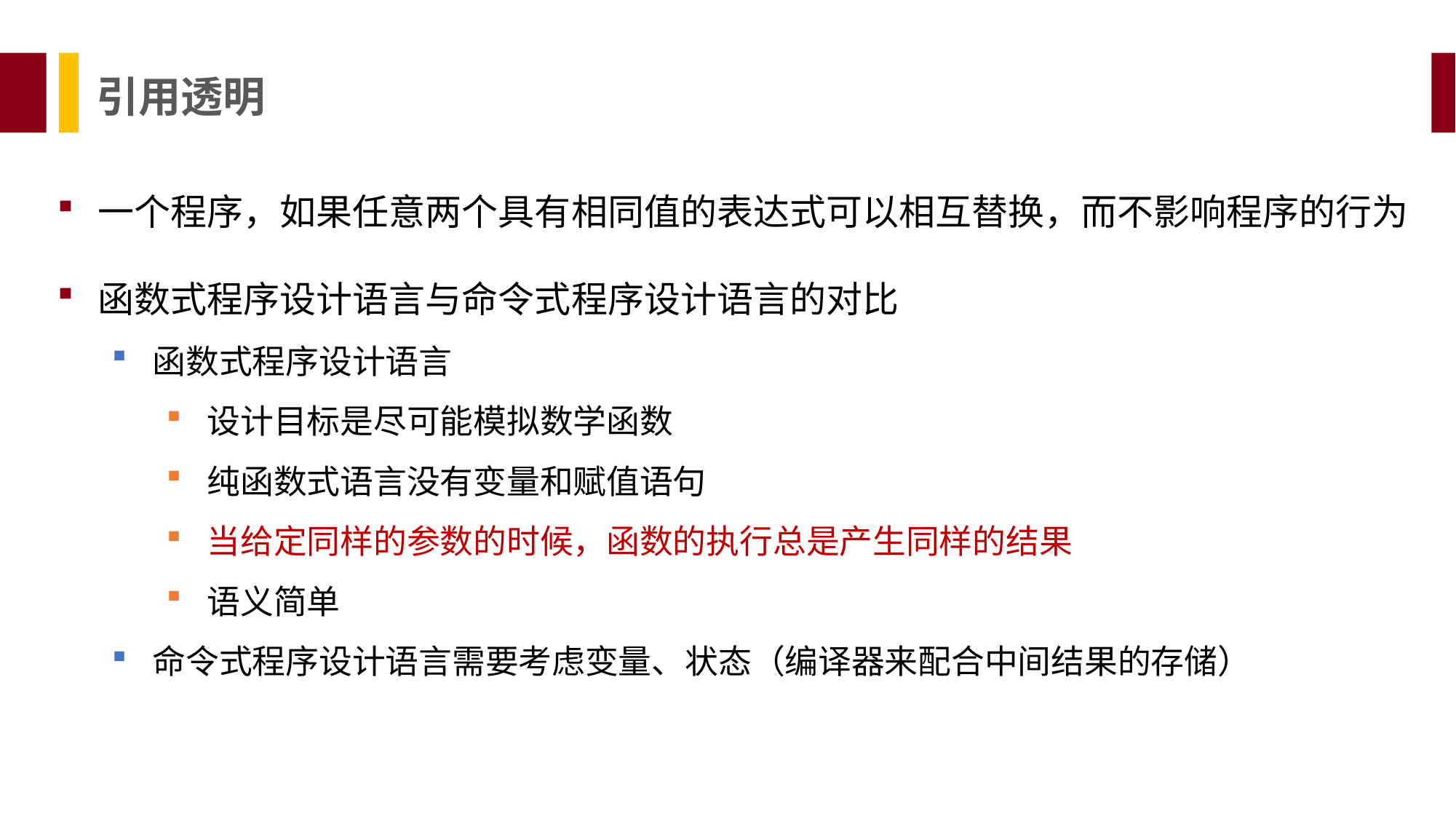

引用透明
一个程序，如果任意两个具有相同值的表达式可以相互替换，而不影响程序的行为
函数式程序设计语言与命令式程序设计语言的对比
函数式程序设计语言
设计目标是尽可能模拟数学函数
纯函数式语言没有变量和赋值语句
当给定同样的参数的时候，函数的执行总是产生同样的结果
语义简单
命令式程序设计语言需要考虑变量、状态（编译器来配合中间结果的存储）